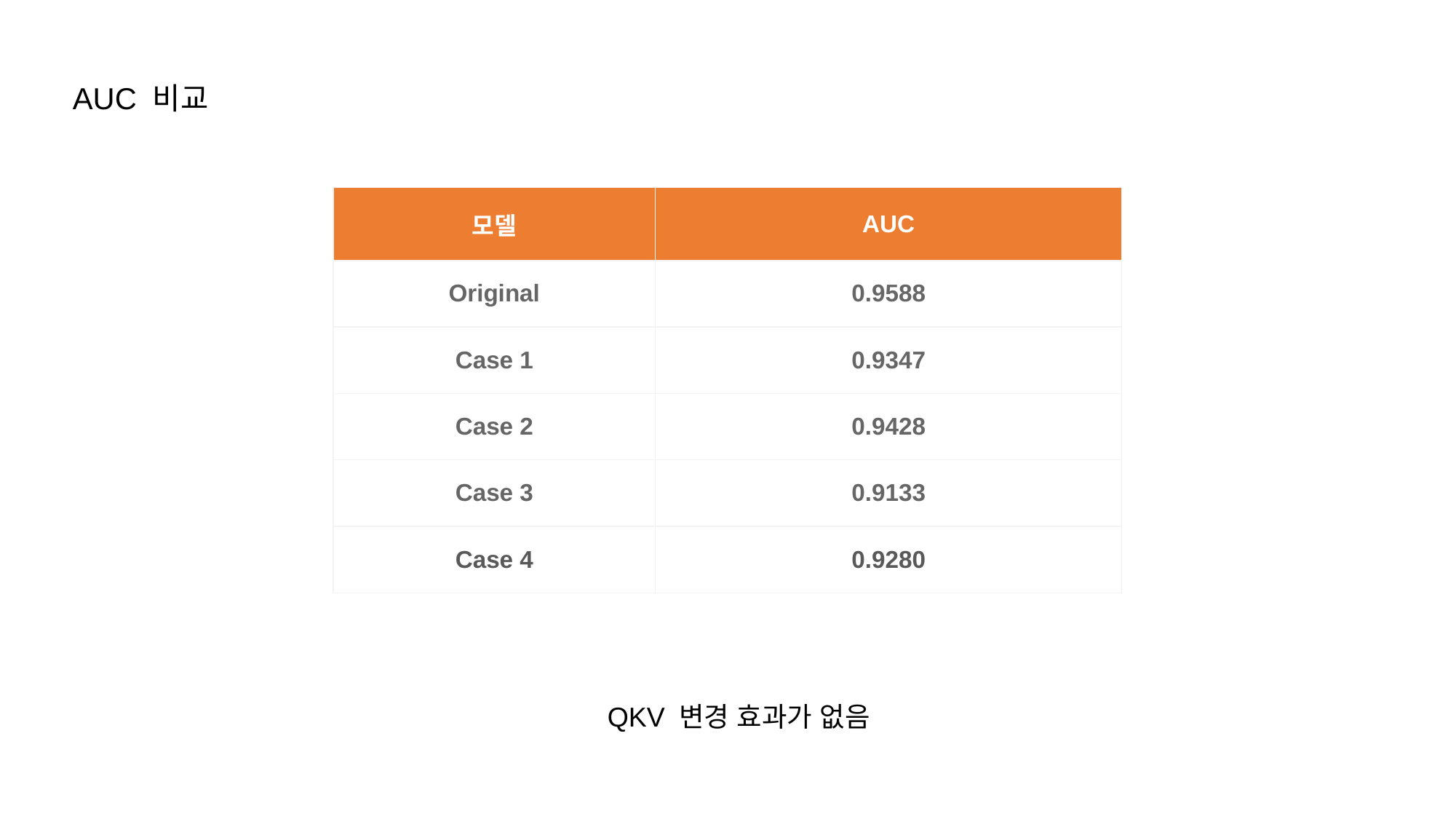

AUC 비교
| 모델 | AUC |
| --- | --- |
| Original | 0.9588 |
| Case 1 | 0.9347 |
| Case 2 | 0.9428 |
| Case 3 | 0.9133 |
| Case 4 | 0.9280 |
QKV 변경 효과가 없음